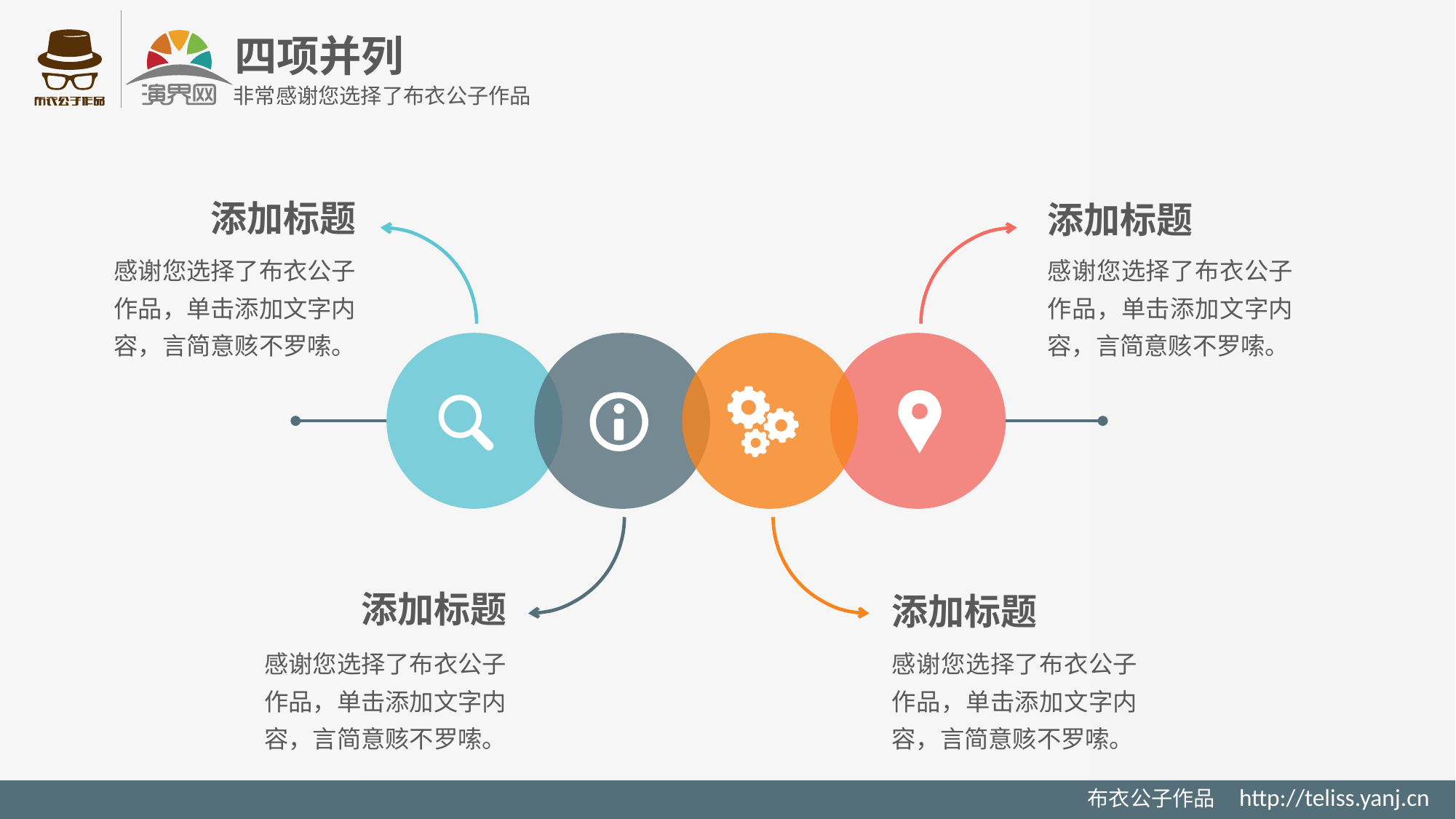

四项并列
非常感谢您选择了布衣公子作品
添加标题
添加标题

感谢您选择了布衣公子作品，单击添加文字内容，言简意赅不罗嗦。
感谢您选择了布衣公子作品，单击添加文字内容，言简意赅不罗嗦。

添加标题
添加标题
感谢您选择了布衣公子作品，单击添加文字内容，言简意赅不罗嗦。
感谢您选择了布衣公子作品，单击添加文字内容，言简意赅不罗嗦。
布衣公子作品    http://teliss.yanj.cn